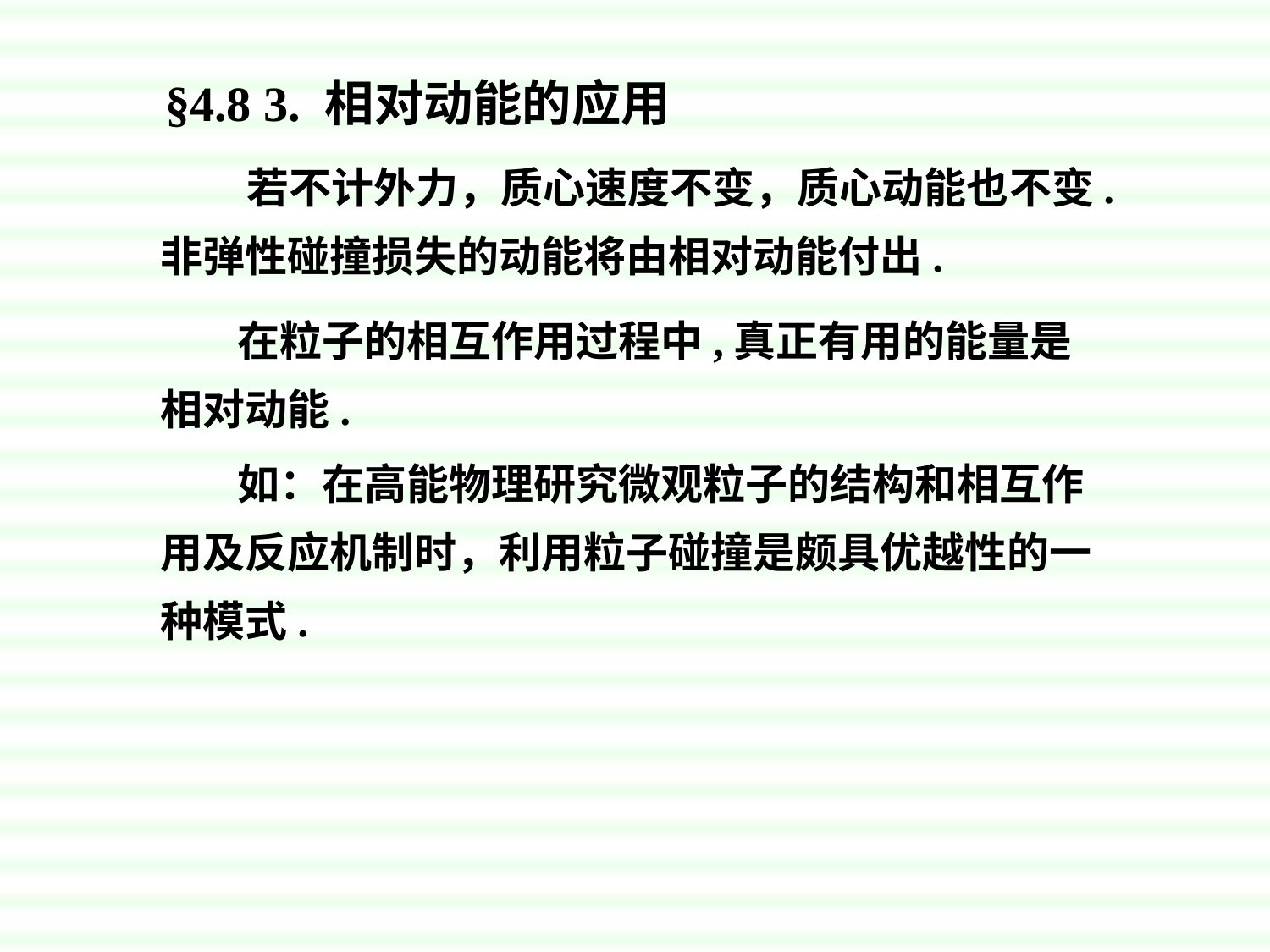

§4.8 3. 相对动能的应用
        若不计外力，质心速度不变，质心动能也不变.非弹性碰撞损失的动能将由相对动能付出.
       在粒子的相互作用过程中,真正有用的能量是相对动能.
       如：在高能物理研究微观粒子的结构和相互作用及反应机制时，利用粒子碰撞是颇具优越性的一种模式.